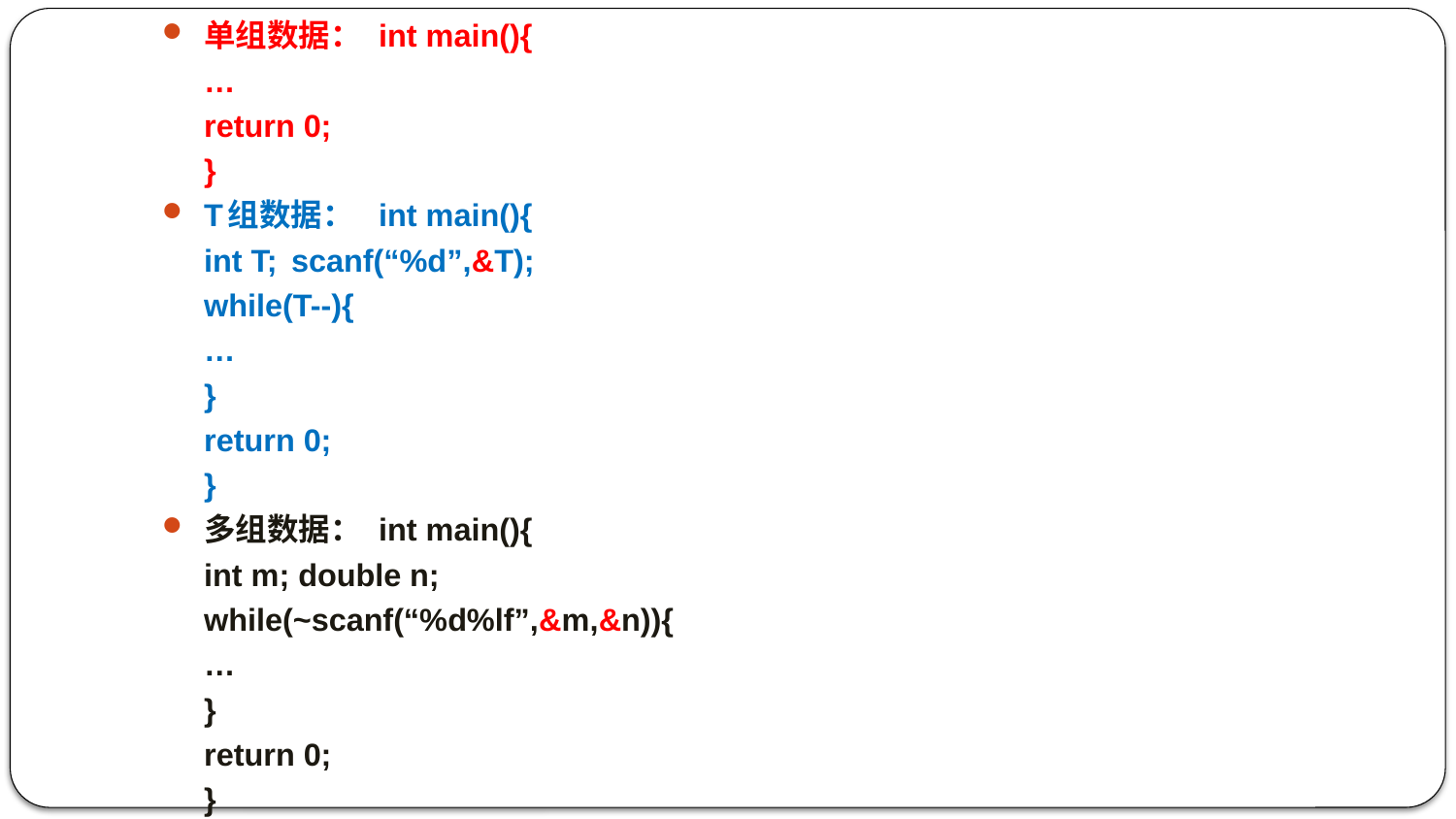

单组数据：		int main(){
					…
					return 0;
				}
T组数据：		int main(){
					int T;	scanf(“%d”,&T);
					while(T--){
						…
					}
					return 0;
				}
多组数据：		int main(){
					int m; double n;
				while(~scanf(“%d%lf”,&m,&n)){
						…
					}
					return 0;
				}